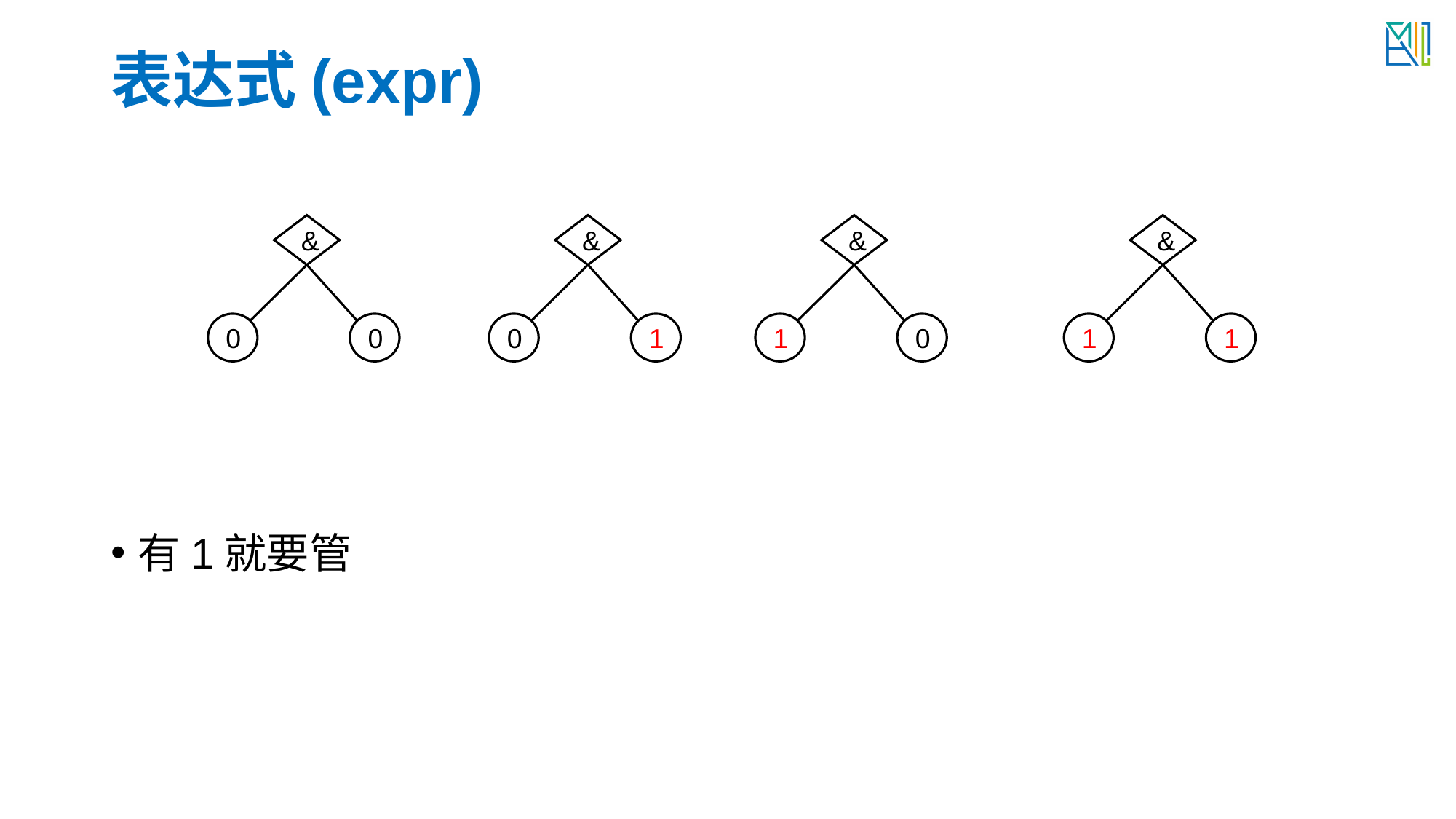

# 表达式(expr)

有1就要管
&
&
&
&
0
1
0
1
0
0
1
1